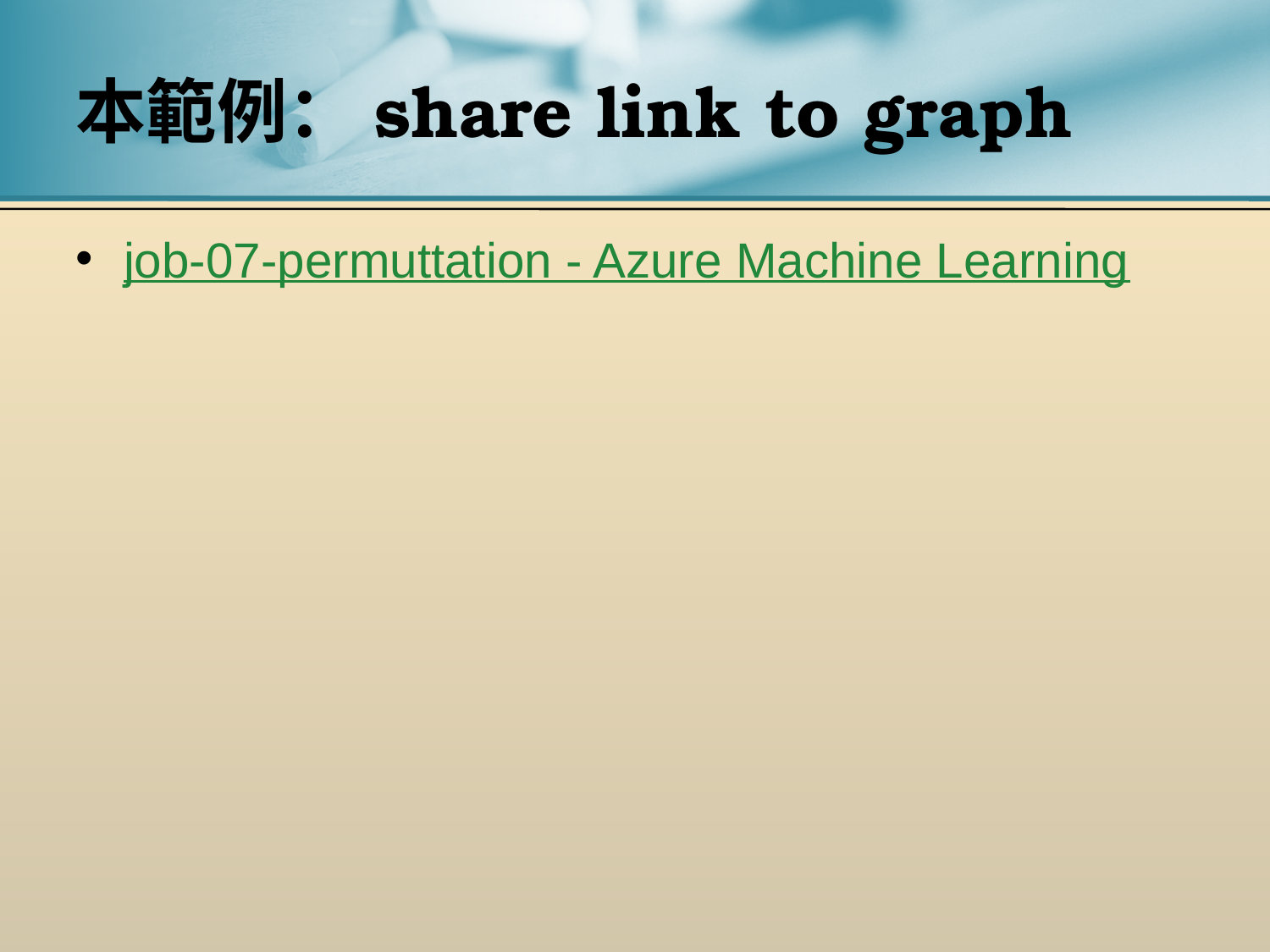

# 本範例：share link to graph
job-07-permuttation - Azure Machine Learning